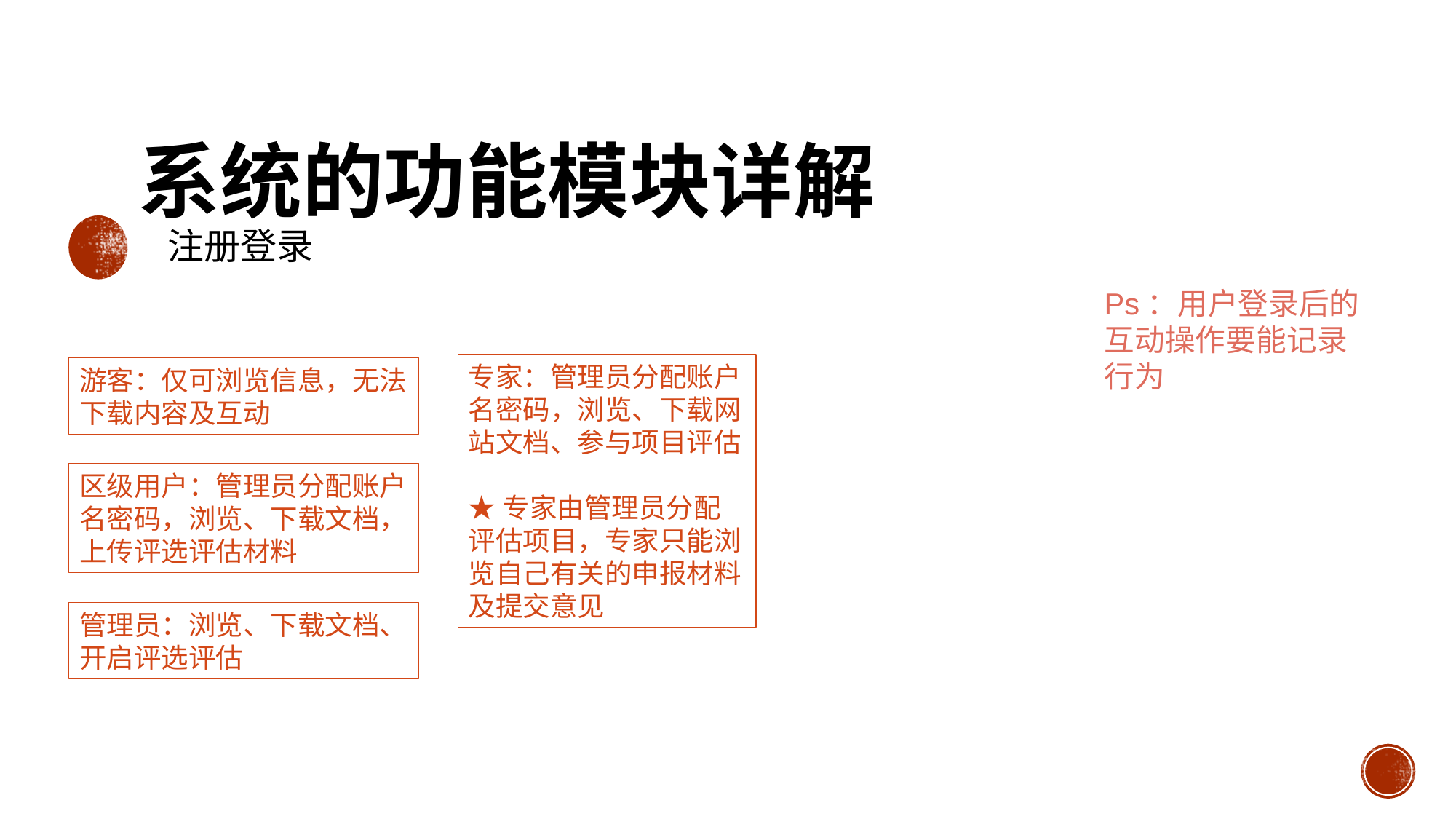

# 系统的功能模块详解
注册登录

Ps：用户登录后的互动操作要能记录行为
专家：管理员分配账户名密码，浏览、下载网站文档、参与项目评估

★专家由管理员分配评估项目，专家只能浏览自己有关的申报材料及提交意见
游客：仅可浏览信息，无法下载内容及互动
区级用户：管理员分配账户名密码，浏览、下载文档，上传评选评估材料
管理员：浏览、下载文档、开启评选评估